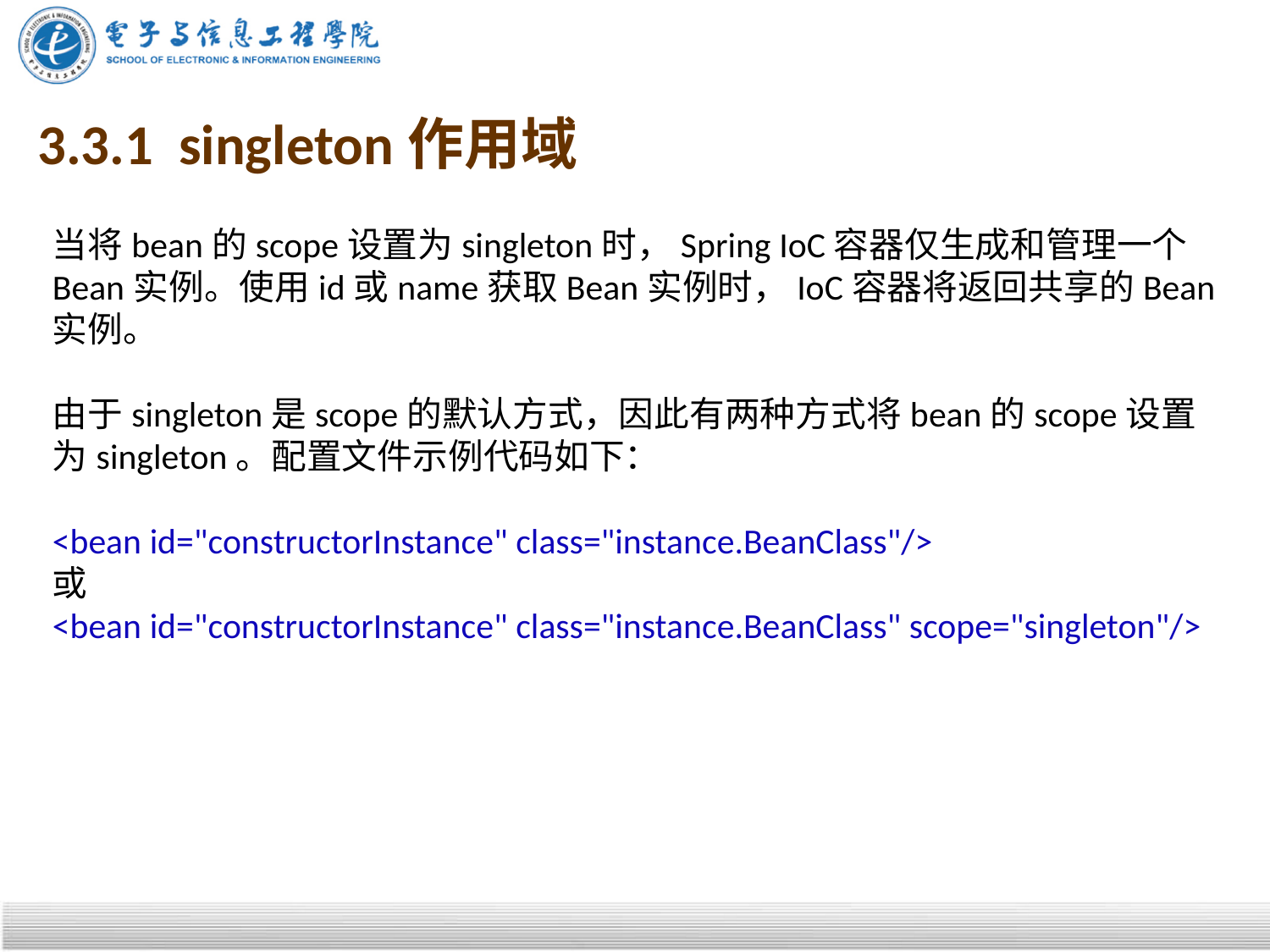

# 3.3.1  singleton作用域
当将bean的scope设置为singleton时，Spring IoC容器仅生成和管理一个Bean实例。使用id或name获取Bean实例时，IoC容器将返回共享的Bean实例。

由于singleton是scope的默认方式，因此有两种方式将bean的scope设置为singleton。配置文件示例代码如下：

<bean id="constructorInstance" class="instance.BeanClass"/>
或
<bean id="constructorInstance" class="instance.BeanClass" scope="singleton"/>